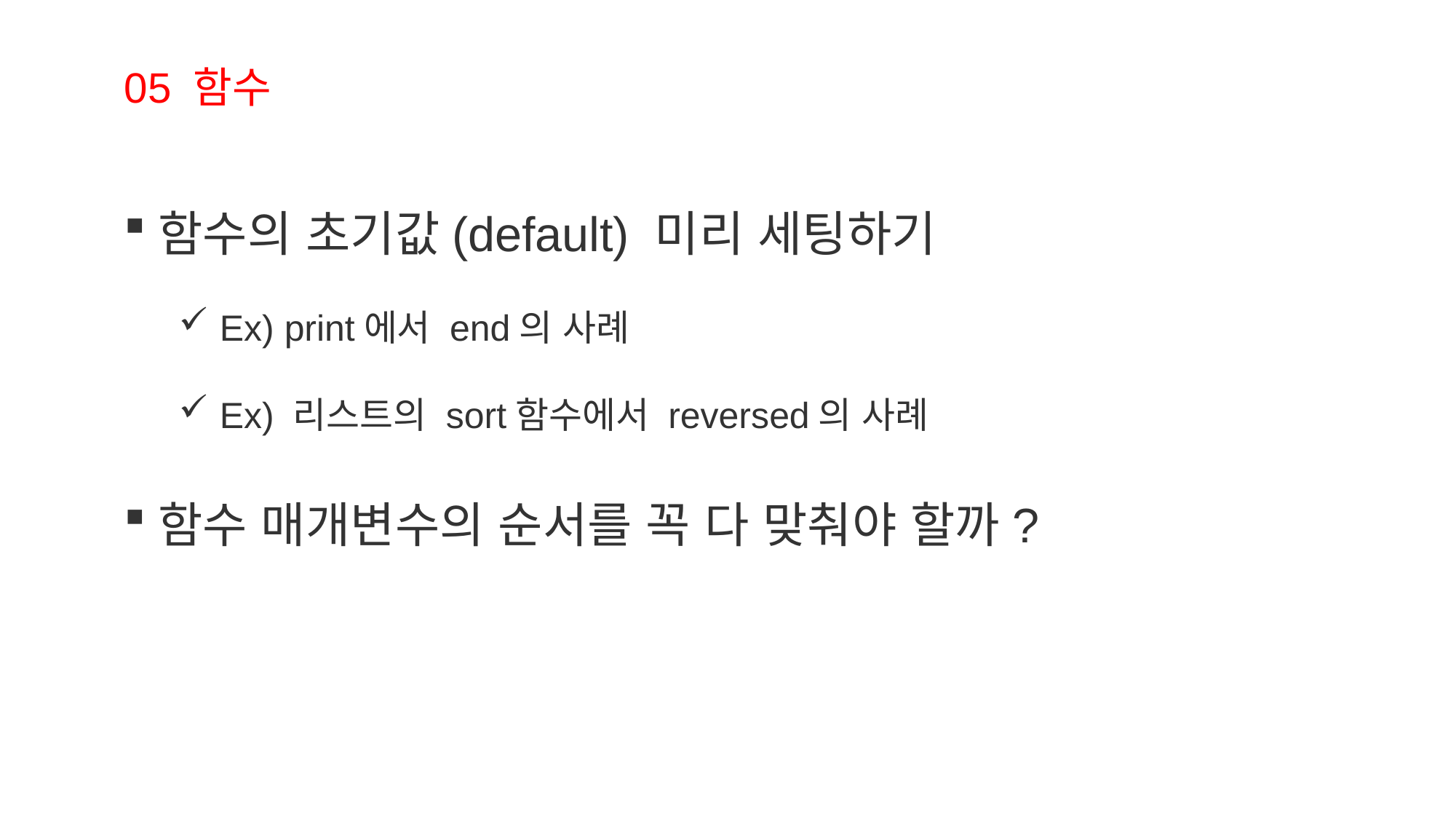

05 함수
함수의 초기값(default) 미리 세팅하기
Ex) print에서 end의 사례
Ex) 리스트의 sort함수에서 reversed의 사례
함수 매개변수의 순서를 꼭 다 맞춰야 할까?